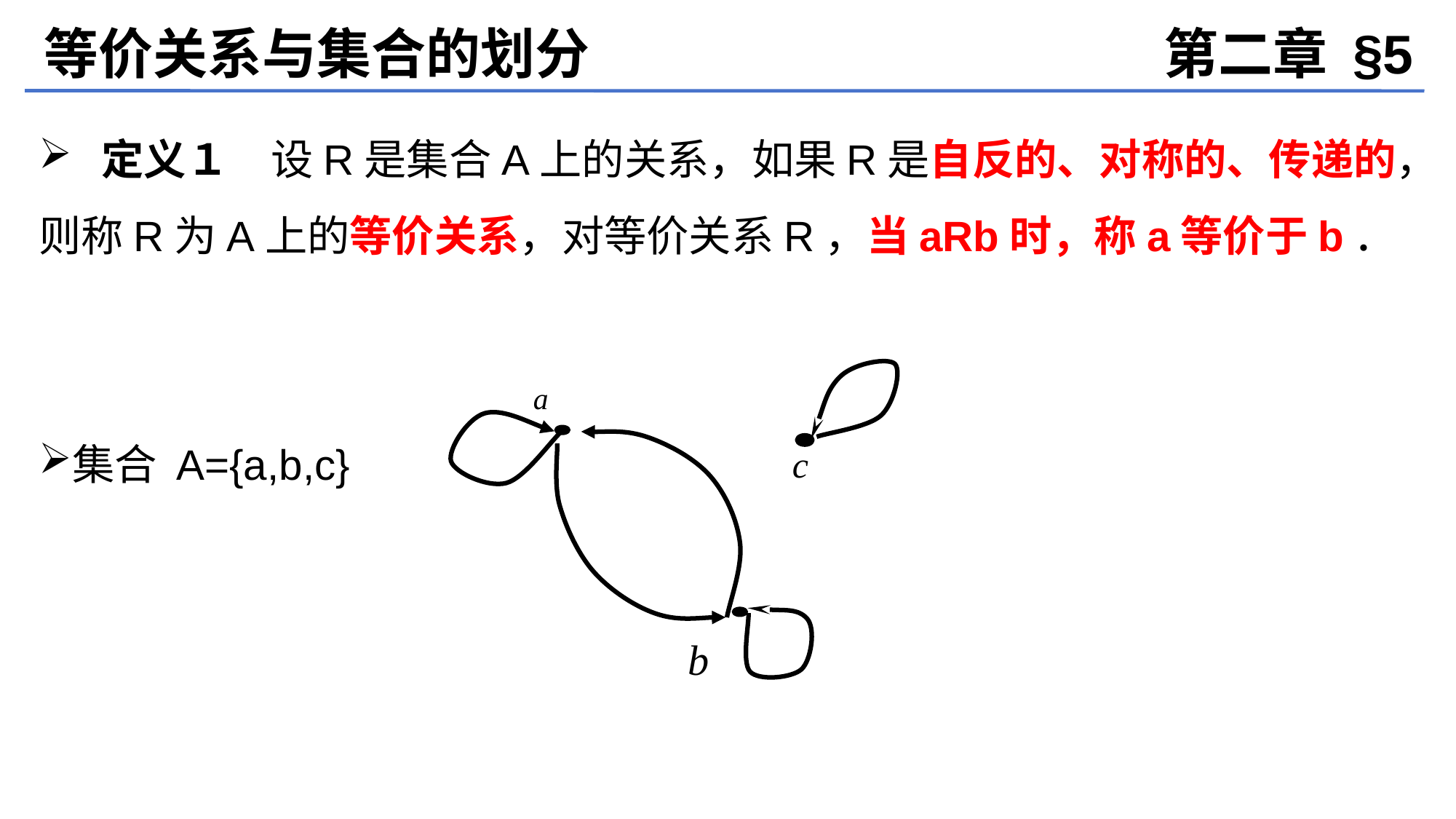

等价关系与集合的划分
第二章 §5
  定义１　设R是集合A上的关系，如果R是自反的、对称的、传递的，则称R为A上的等价关系，对等价关系R，当aRb时，称a等价于b．

集合 A={a,b,c}

a

c

b